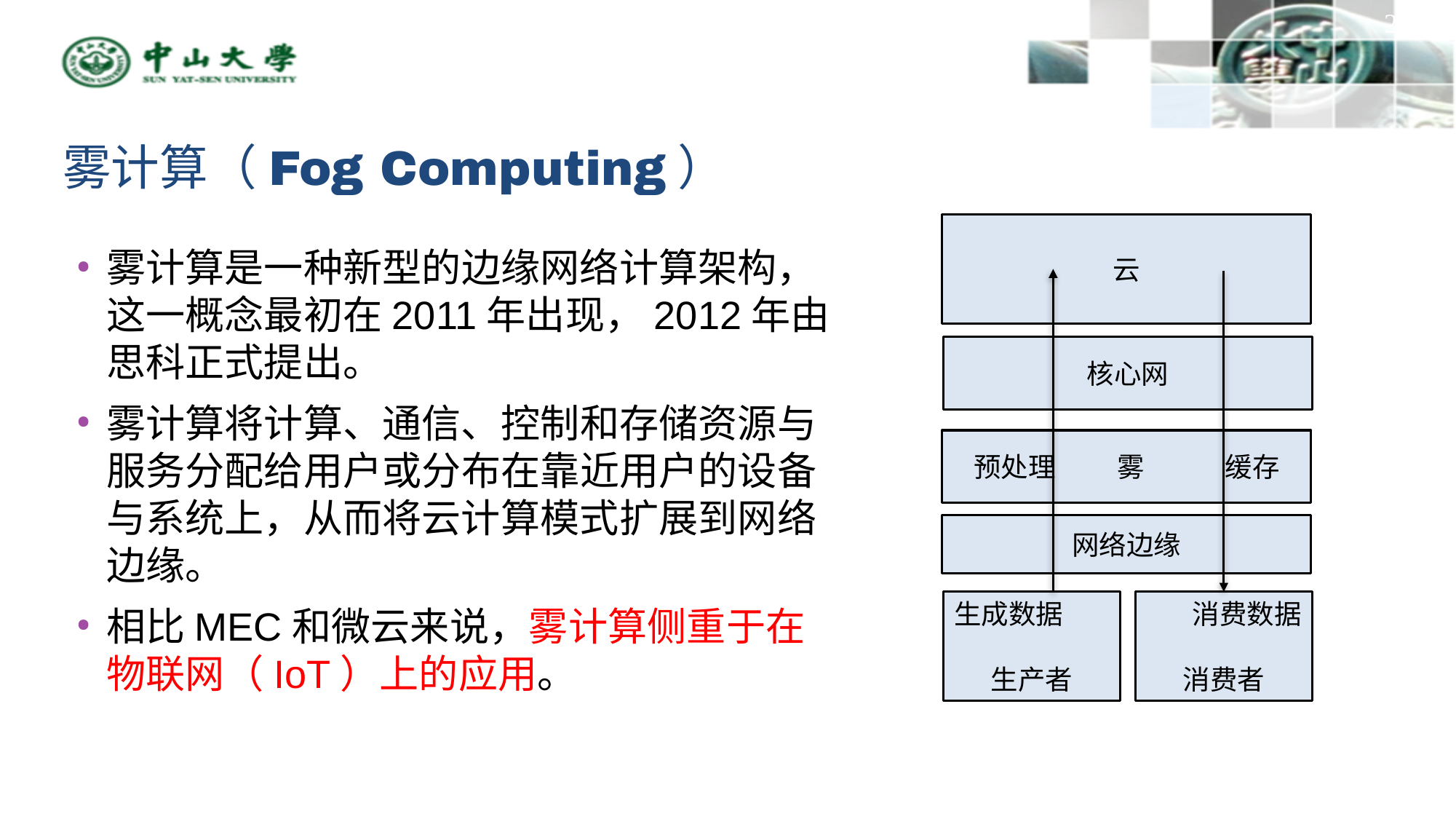

20
# 雾计算（Fog Computing）
云
雾计算是一种新型的边缘网络计算架构，这一概念最初在2011年出现，2012年由思科正式提出。
雾计算将计算、通信、控制和存储资源与服务分配给用户或分布在靠近用户的设备与系统上，从而将云计算模式扩展到网络边缘。
相比MEC和微云来说，雾计算侧重于在物联网（IoT）上的应用。
核心网
预处理          雾             缓存
网络边缘
生成数据

生产者
消费数据

消费者